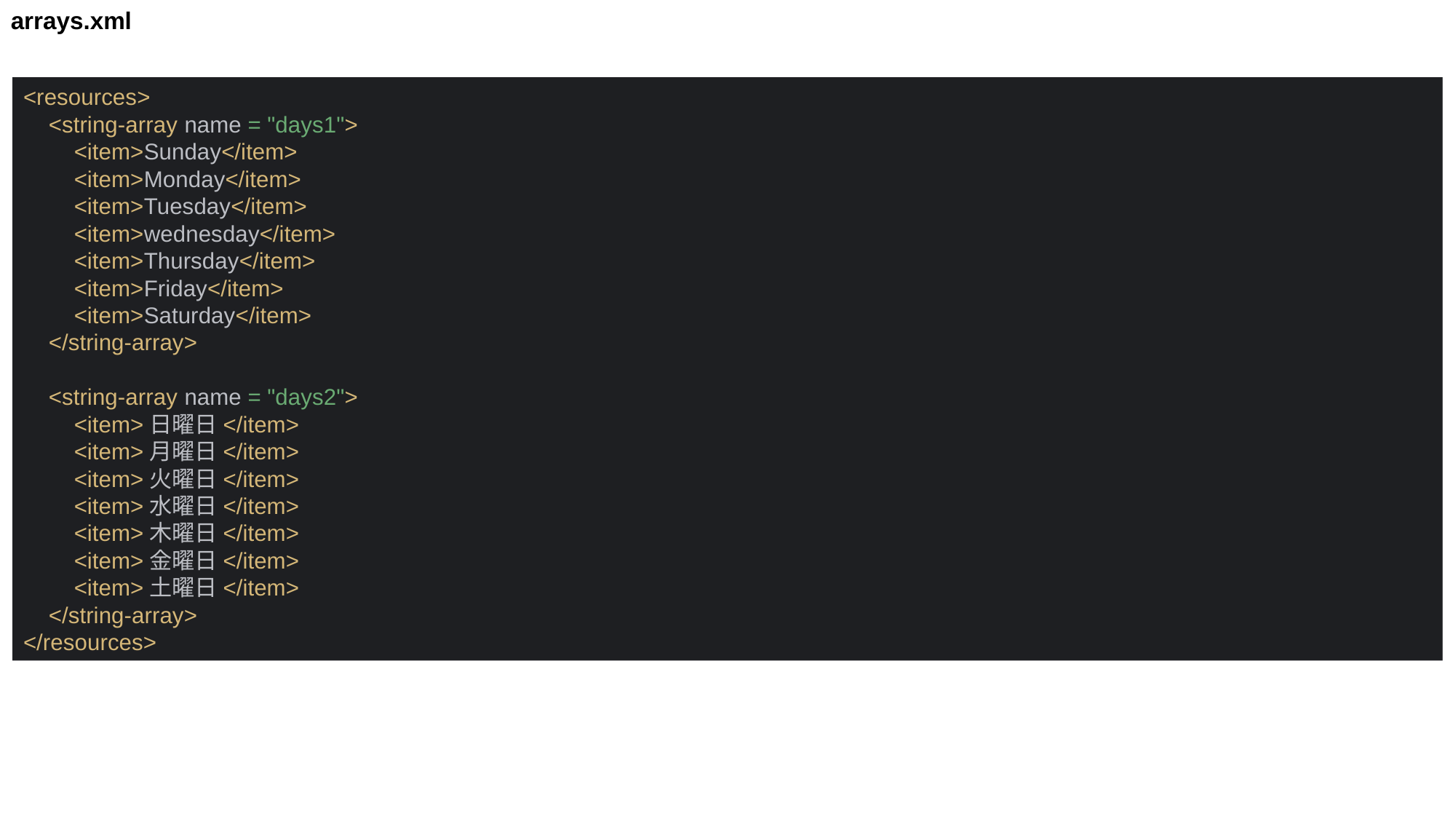

arrays.xml
<resources>
    <string-array name = "days1">
        <item>Sunday</item>
        <item>Monday</item>
        <item>Tuesday</item>
        <item>wednesday</item>
        <item>Thursday</item>
        <item>Friday</item>
        <item>Saturday</item>
    </string-array>
    <string-array name = "days2">
        <item>日曜日</item>
        <item>月曜日</item>
        <item>火曜日</item>
        <item>水曜日</item>
        <item>木曜日</item>
        <item>金曜日</item>
        <item>土曜日</item>
    </string-array>
</resources>